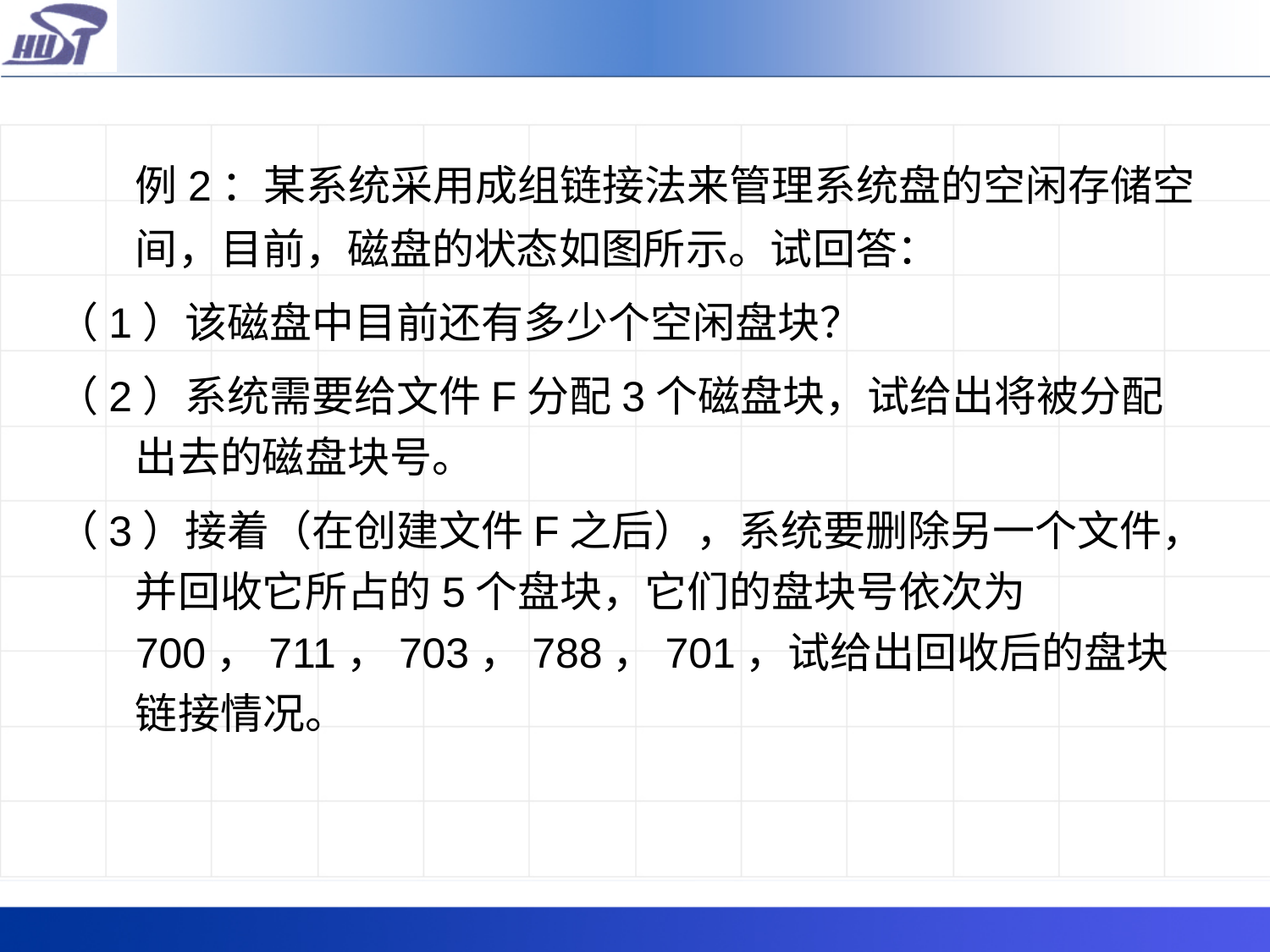

例2：某系统采用成组链接法来管理系统盘的空闲存储空间，目前，磁盘的状态如图所示。试回答：
（1）该磁盘中目前还有多少个空闲盘块？
（2）系统需要给文件F分配3个磁盘块，试给出将被分配出去的磁盘块号。
（3）接着（在创建文件F之后），系统要删除另一个文件，并回收它所占的5个盘块，它们的盘块号依次为700，711，703，788，701，试给出回收后的盘块链接情况。